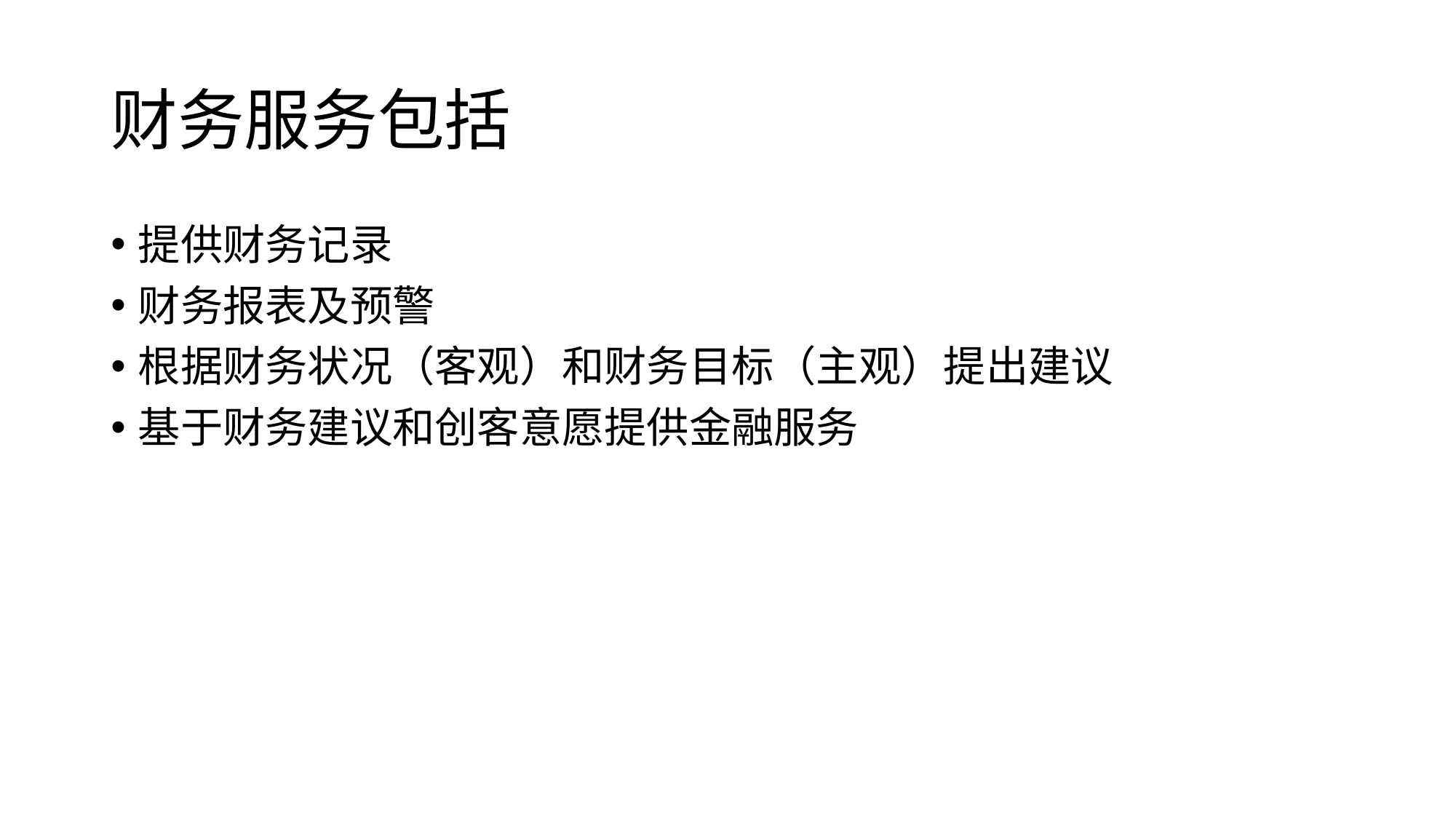

# 财务服务包括
提供财务记录
财务报表及预警
根据财务状况（客观）和财务目标（主观）提出建议
基于财务建议和创客意愿提供金融服务